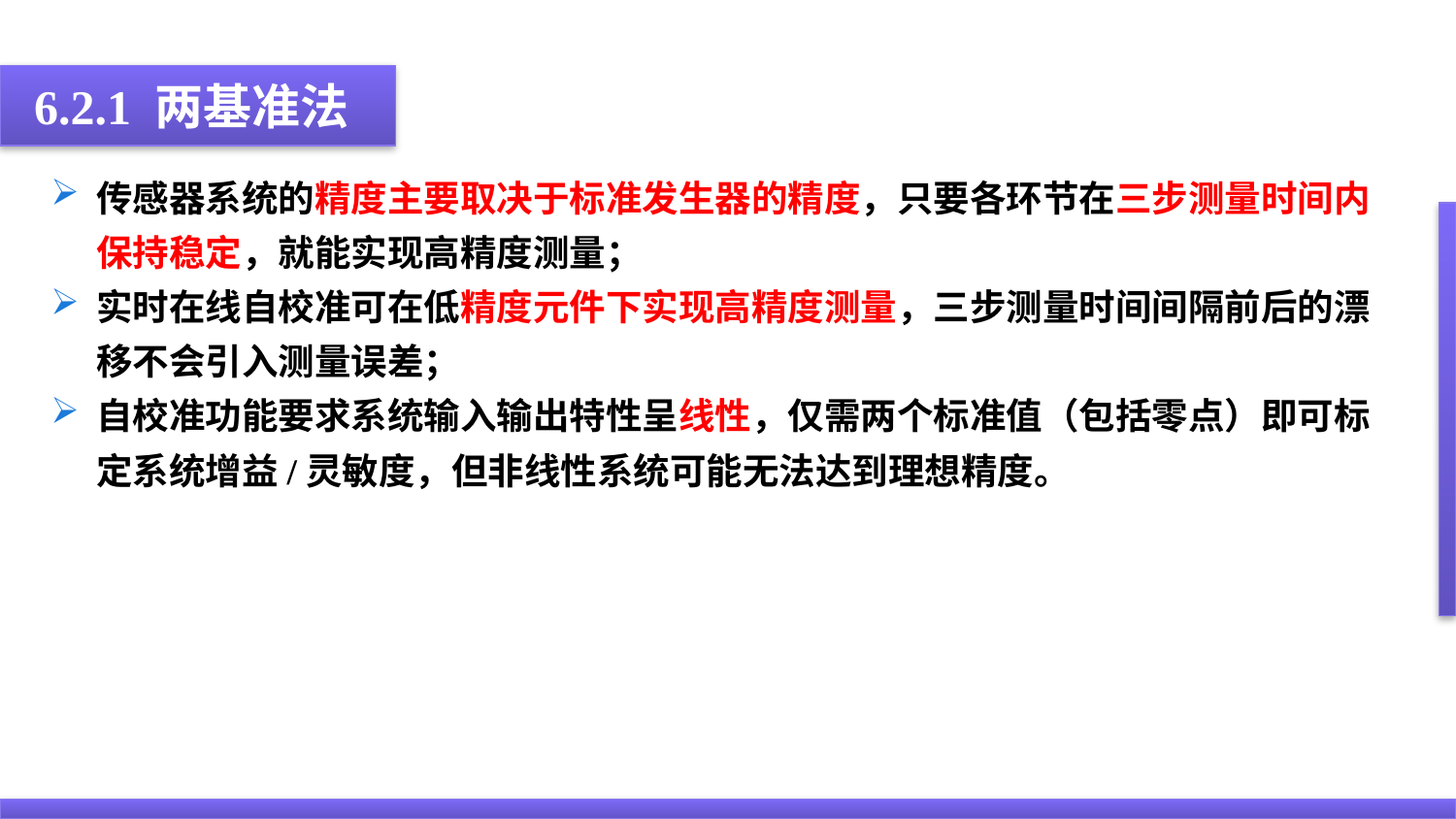

6.2.1 两基准法
传感器系统的精度主要取决于标准发生器的精度，只要各环节在三步测量时间内保持稳定，就能实现高精度测量；
实时在线自校准可在低精度元件下实现高精度测量，三步测量时间间隔前后的漂移不会引入测量误差；
自校准功能要求系统输入输出特性呈线性，仅需两个标准值（包括零点）即可标定系统增益/灵敏度，但非线性系统可能无法达到理想精度。